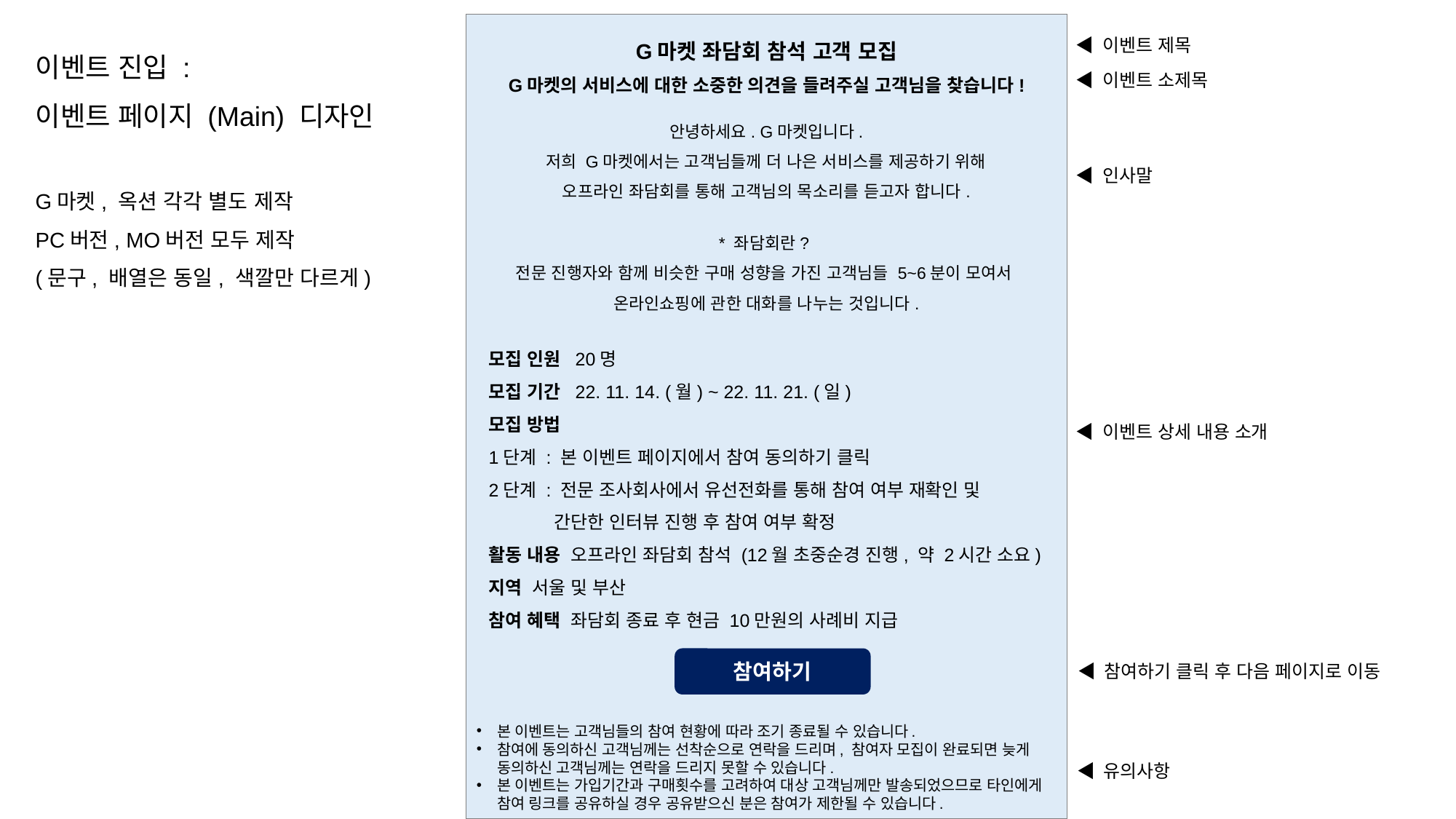

G마켓 좌담회 참석 고객 모집
◀ 이벤트 제목
이벤트 진입 :
이벤트 페이지 (Main) 디자인

G마켓, 옥션 각각 별도 제작
PC버전, MO버전 모두 제작
(문구, 배열은 동일, 색깔만 다르게)
G마켓의 서비스에 대한 소중한 의견을 들려주실 고객님을 찾습니다!
◀ 이벤트 소제목
안녕하세요. G마켓입니다.
저희 G마켓에서는 고객님들께 더 나은 서비스를 제공하기 위해
오프라인 좌담회를 통해 고객님의 목소리를 듣고자 합니다.

* 좌담회란?
전문 진행자와 함께 비슷한 구매 성향을 가진 고객님들 5~6분이 모여서
온라인쇼핑에 관한 대화를 나누는 것입니다.
◀ 인사말
모집 인원  20명
모집 기간  22. 11. 14. (월) ~ 22. 11. 21. (일)
모집 방법
1단계 : 본 이벤트 페이지에서 참여 동의하기 클릭
2단계 : 전문 조사회사에서 유선전화를 통해 참여 여부 재확인 및
            간단한 인터뷰 진행 후 참여 여부 확정
활동 내용  오프라인 좌담회 참석 (12월 초중순경 진행, 약 2시간 소요)
지역  서울 및 부산
참여 혜택  좌담회 종료 후 현금 10만원의 사례비 지급
◀ 이벤트 상세 내용 소개
참여하기
◀ 참여하기 클릭 후 다음 페이지로 이동
본 이벤트는 고객님들의 참여 현황에 따라 조기 종료될 수 있습니다.
참여에 동의하신 고객님께는 선착순으로 연락을 드리며, 참여자 모집이 완료되면 늦게 동의하신 고객님께는 연락을 드리지 못할 수 있습니다.
본 이벤트는 가입기간과 구매횟수를 고려하여 대상 고객님께만 발송되었으므로 타인에게 참여 링크를 공유하실 경우 공유받으신 분은 참여가 제한될 수 있습니다.
◀ 유의사항